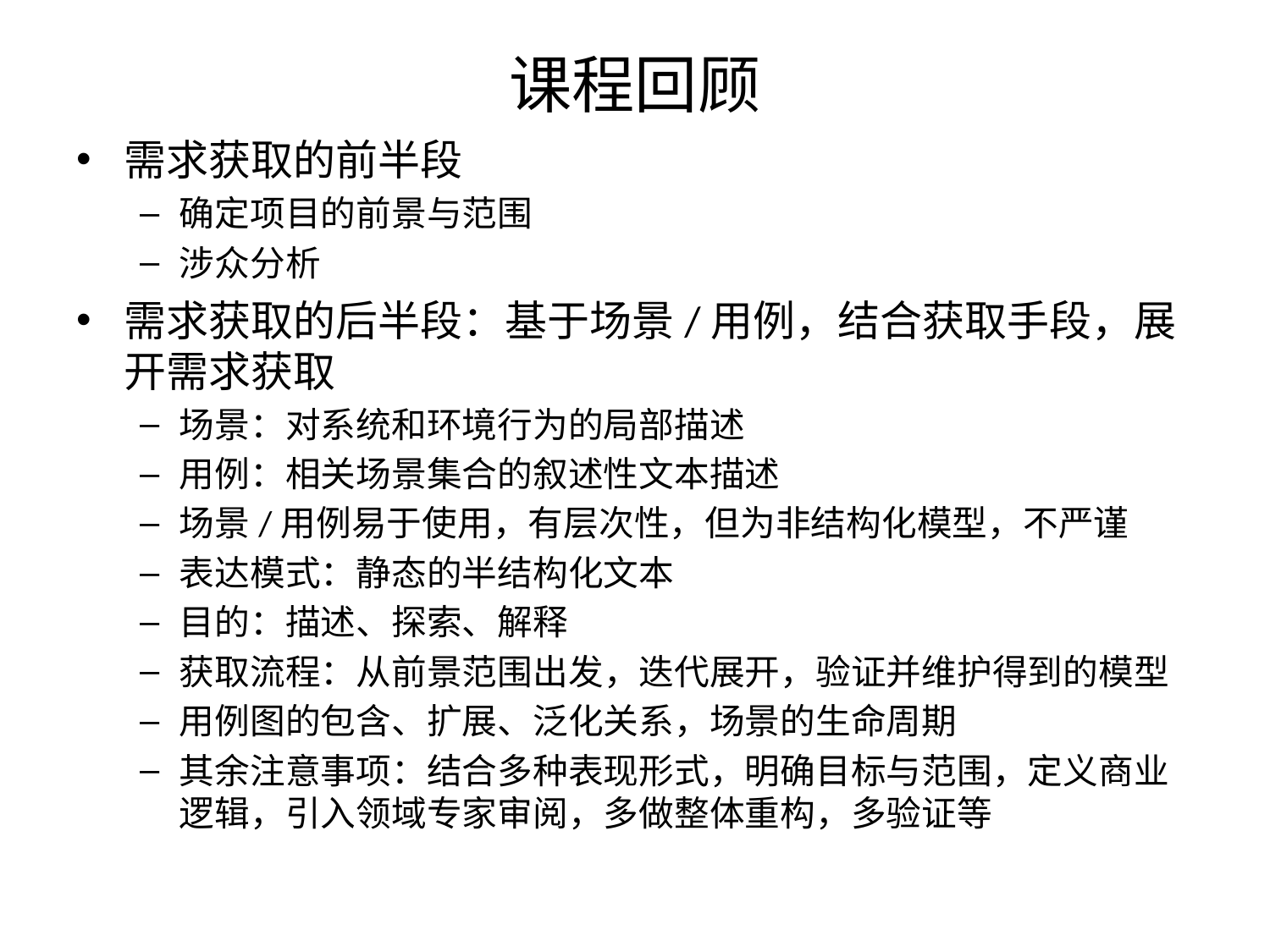

# 课程回顾
需求获取的前半段
确定项目的前景与范围
涉众分析

需求获取的后半段：基于场景/用例，结合获取手段，展开需求获取
场景：对系统和环境行为的局部描述
用例：相关场景集合的叙述性文本描述
场景/用例易于使用，有层次性，但为非结构化模型，不严谨
表达模式：静态的半结构化文本
目的：描述、探索、解释
获取流程：从前景范围出发，迭代展开，验证并维护得到的模型
用例图的包含、扩展、泛化关系，场景的生命周期
其余注意事项：结合多种表现形式，明确目标与范围，定义商业逻辑，引入领域专家审阅，多做整体重构，多验证等